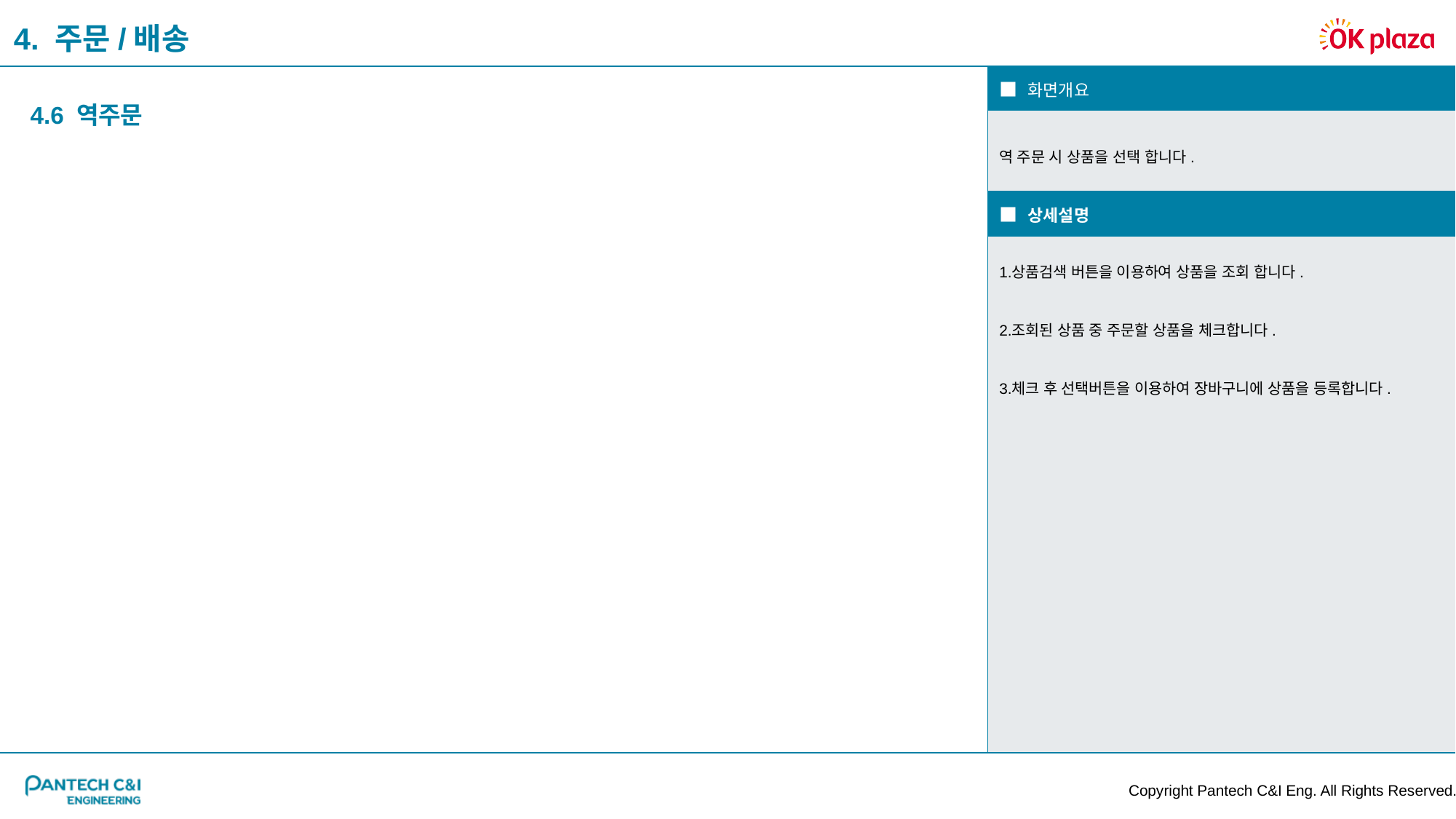

4. 주문/배송
| ■ 화면개요 |
| --- |
| 역 주문 시 상품을 선택 합니다. |
| ■ 상세설명 |
| 상품검색 버튼을 이용하여 상품을 조회 합니다. 조회된 상품 중 주문할 상품을 체크합니다. 체크 후 선택버튼을 이용하여 장바구니에 상품을 등록합니다. |
4.6 역주문